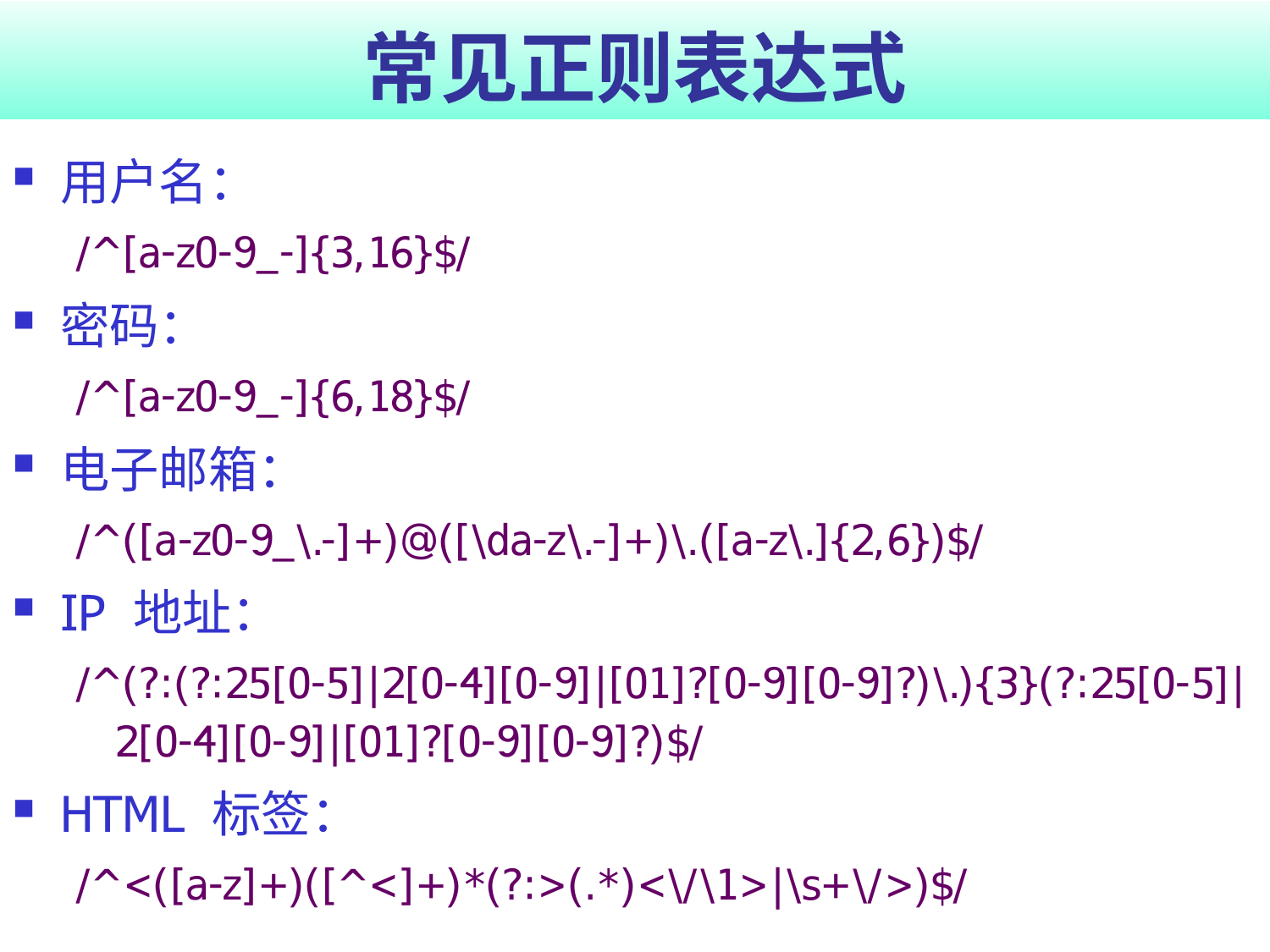

# 常见正则表达式
用户名：
/^[a-z0-9_-]{3,16}$/
密码：
/^[a-z0-9_-]{6,18}$/
电子邮箱：
/^([a-z0-9_\.-]+)@([\da-z\.-]+)\.([a-z\.]{2,6})$/
IP 地址：
/^(?:(?:25[0-5]|2[0-4][0-9]|[01]?[0-9][0-9]?)\.){3}(?:25[0-5]|2[0-4][0-9]|[01]?[0-9][0-9]?)$/
HTML 标签：
/^<([a-z]+)([^<]+)*(?:>(.*)<\/\1>|\s+\/>)$/